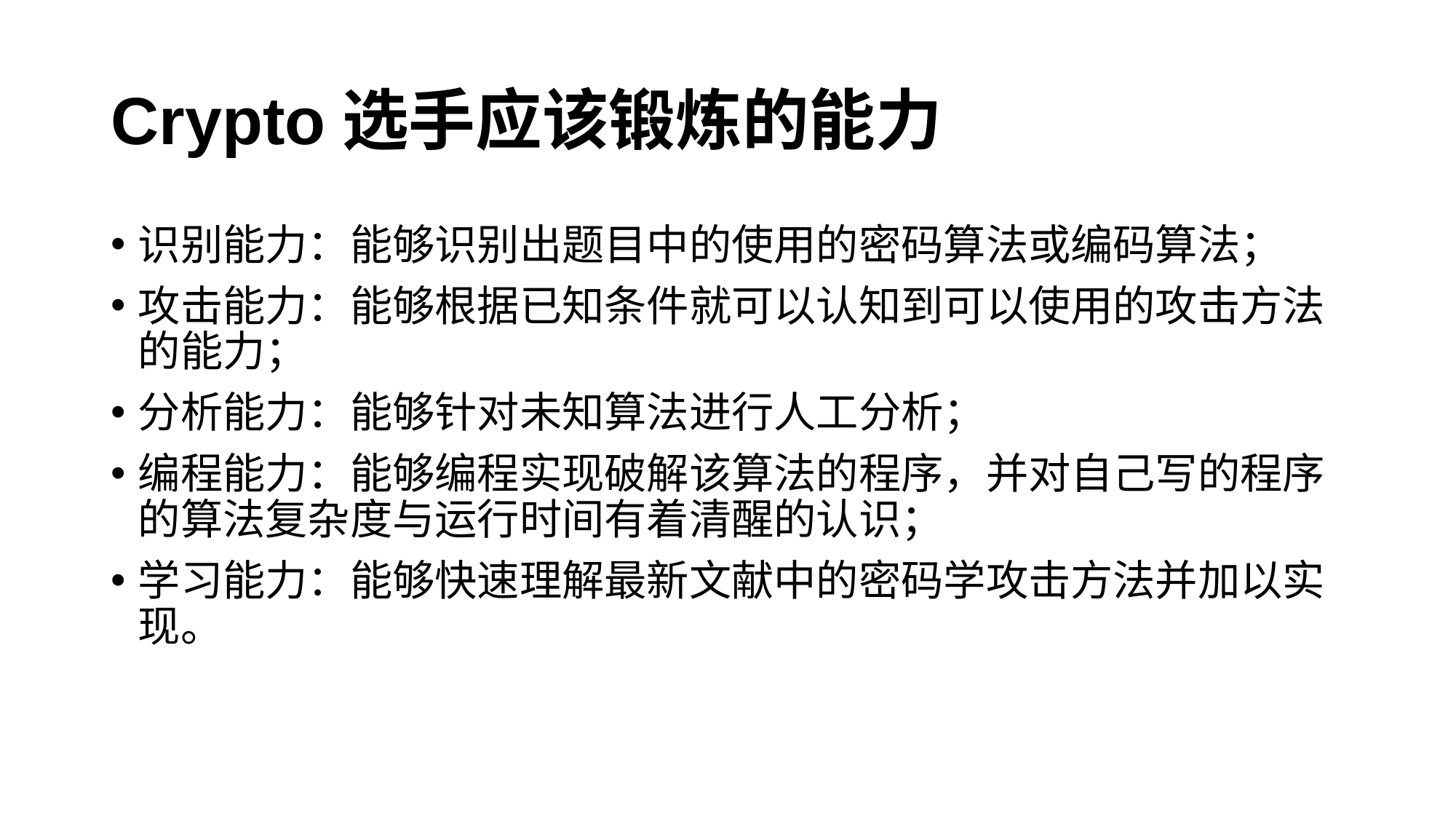

# Crypto选手应该锻炼的能力
识别能力：能够识别出题目中的使用的密码算法或编码算法；
攻击能力：能够根据已知条件就可以认知到可以使用的攻击方法的能力；
分析能力：能够针对未知算法进行人工分析；
编程能力：能够编程实现破解该算法的程序，并对自己写的程序的算法复杂度与运行时间有着清醒的认识；
学习能力：能够快速理解最新文献中的密码学攻击方法并加以实现。